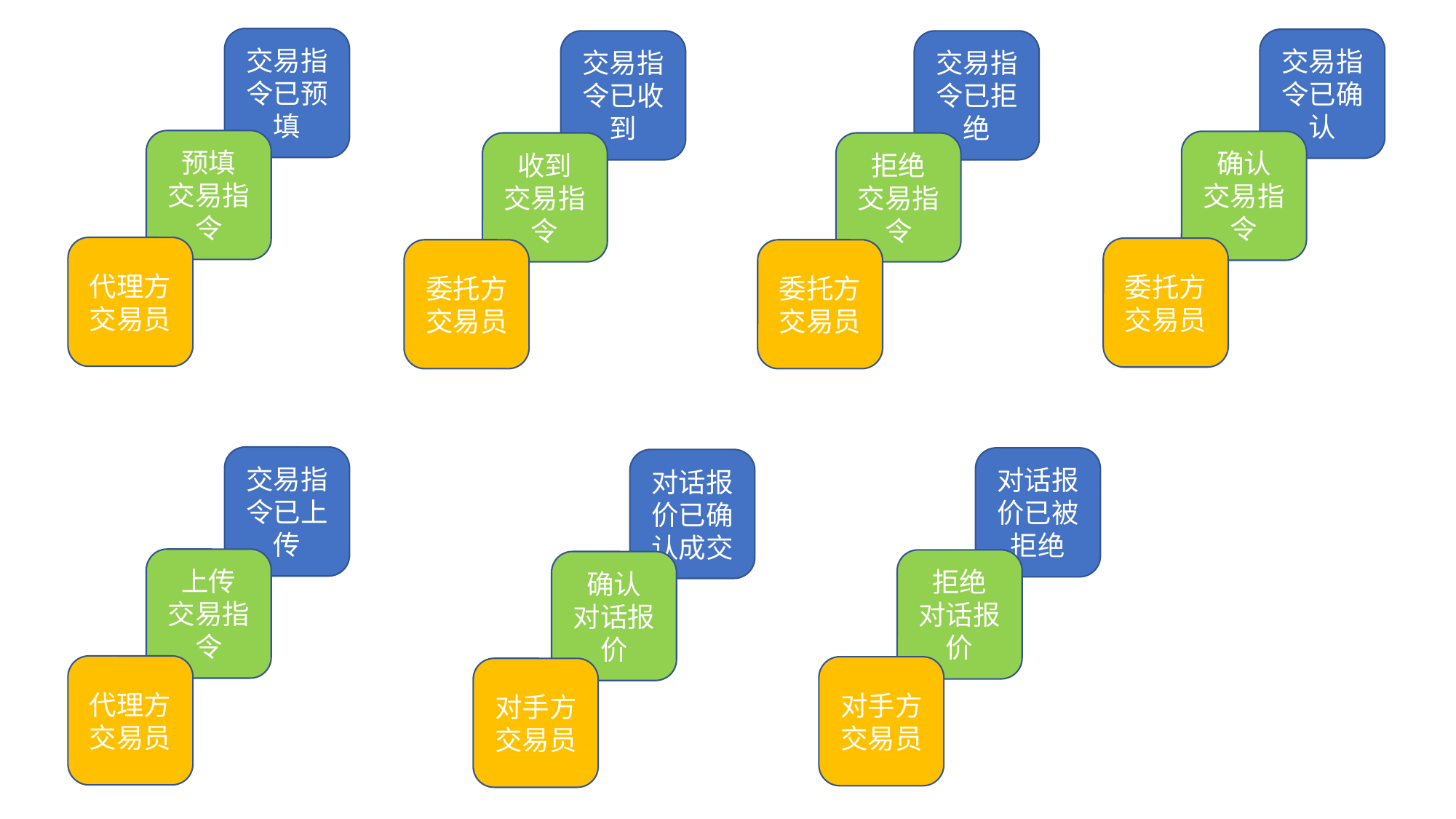

交易指令已预填
交易指令已确认
交易指令已收到
交易指令已拒绝
预填
交易指令
确认
交易指令
收到
交易指令
拒绝
交易指令
代理方交易员
委托方交易员
委托方交易员
委托方交易员
交易指令已上传
对话报价已被拒绝
对话报价已确认成交
上传
交易指令
拒绝
对话报价
确认
对话报价
代理方交易员
对手方交易员
对手方
交易员